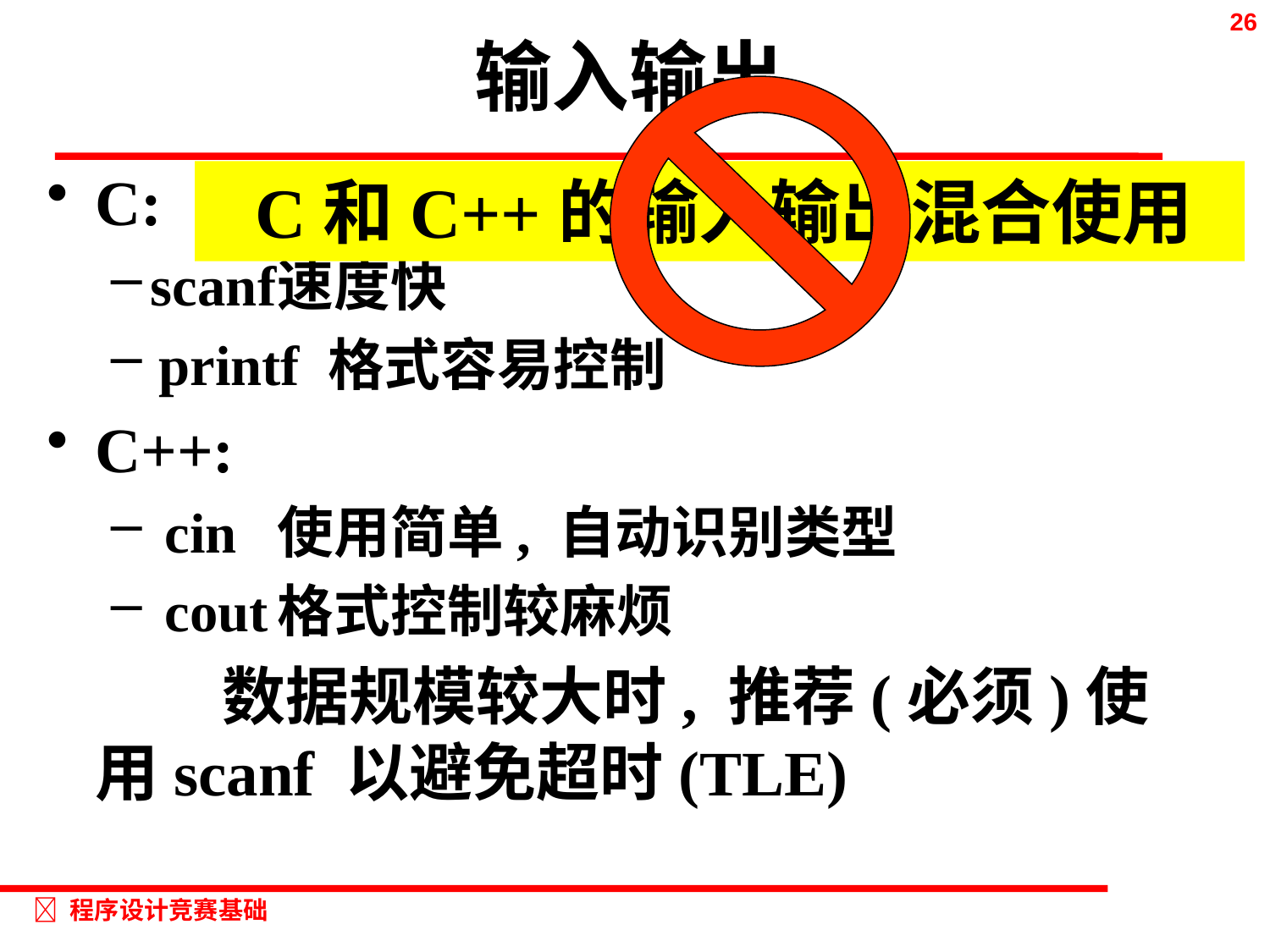

# 输入输出

C:
scanf	速度快
 printf 格式容易控制
C++:
 cin	使用简单, 自动识别类型
 cout	格式控制较麻烦
		数据规模较大时, 推荐(必须)使用scanf 以避免超时(TLE)
	C和C++的输入输出混合使用